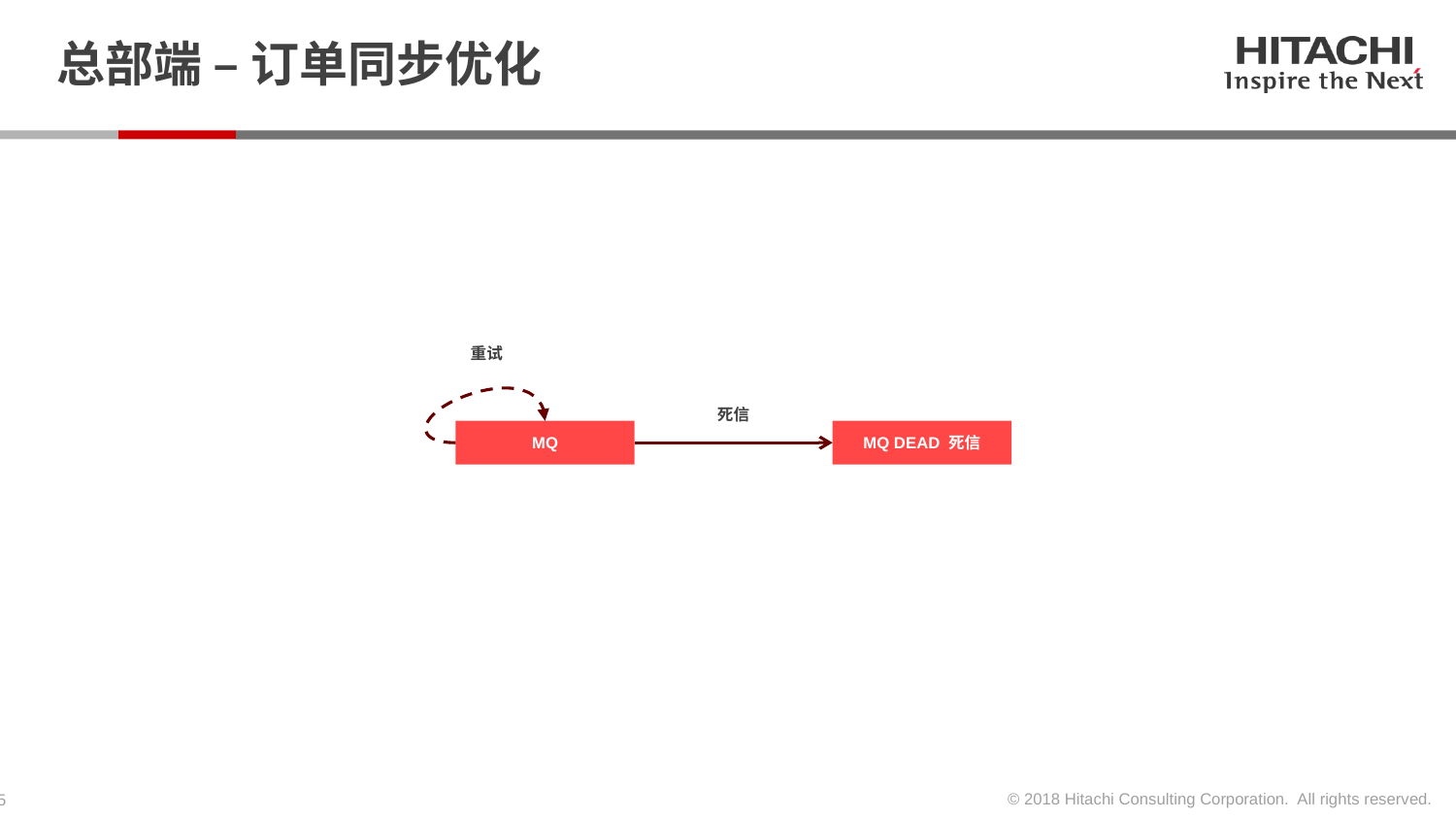

# 总部端 – 订单同步优化
重试
死信
MQ
MQ DEAD 死信